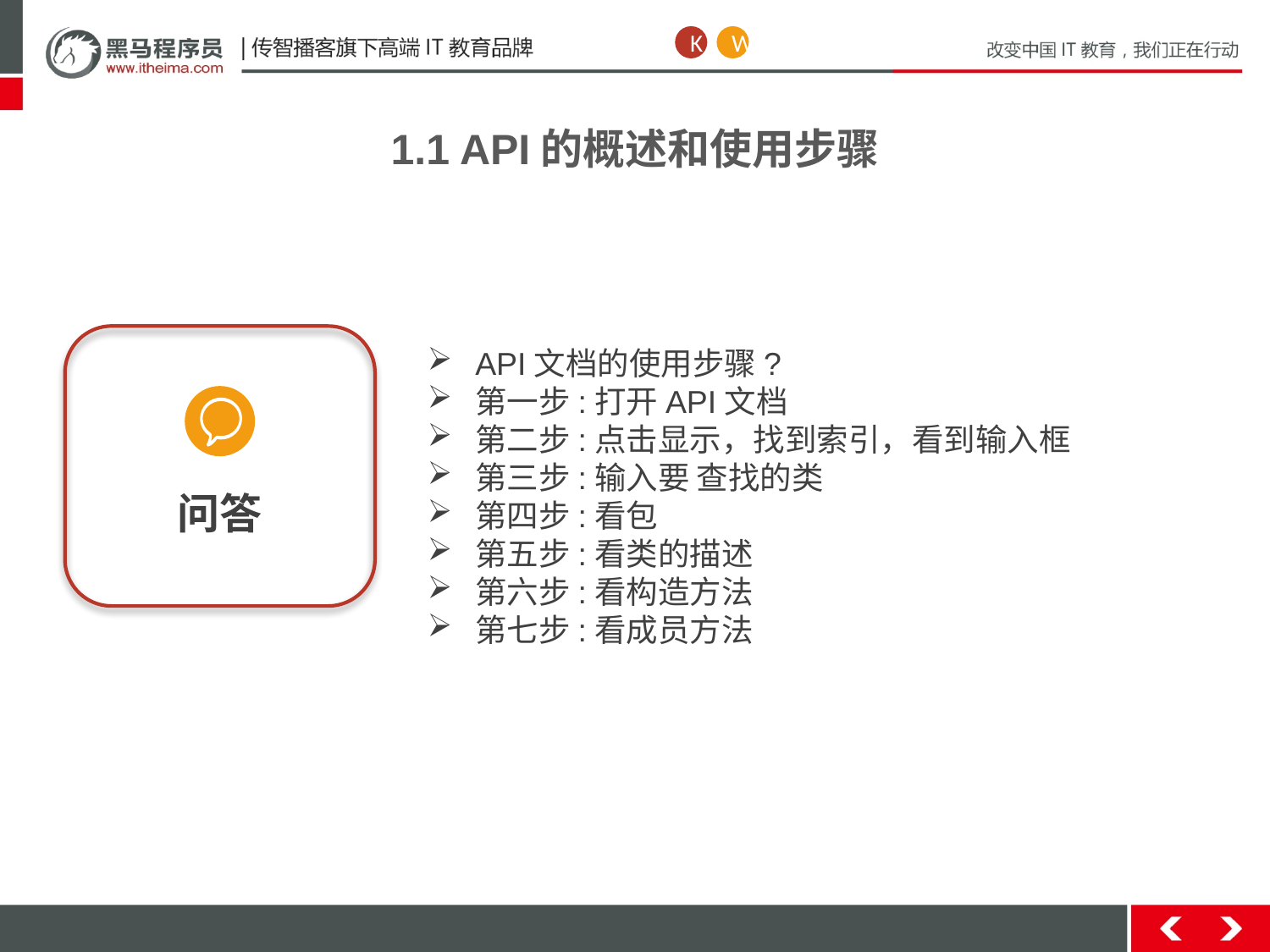

K
W
1.1 API的概述和使用步骤

问答
API文档的使用步骤?
第一步:打开API文档
第二步:点击显示，找到索引，看到输入框
第三步:输入要 查找的类
第四步:看包
第五步:看类的描述
第六步:看构造方法
第七步:看成员方法